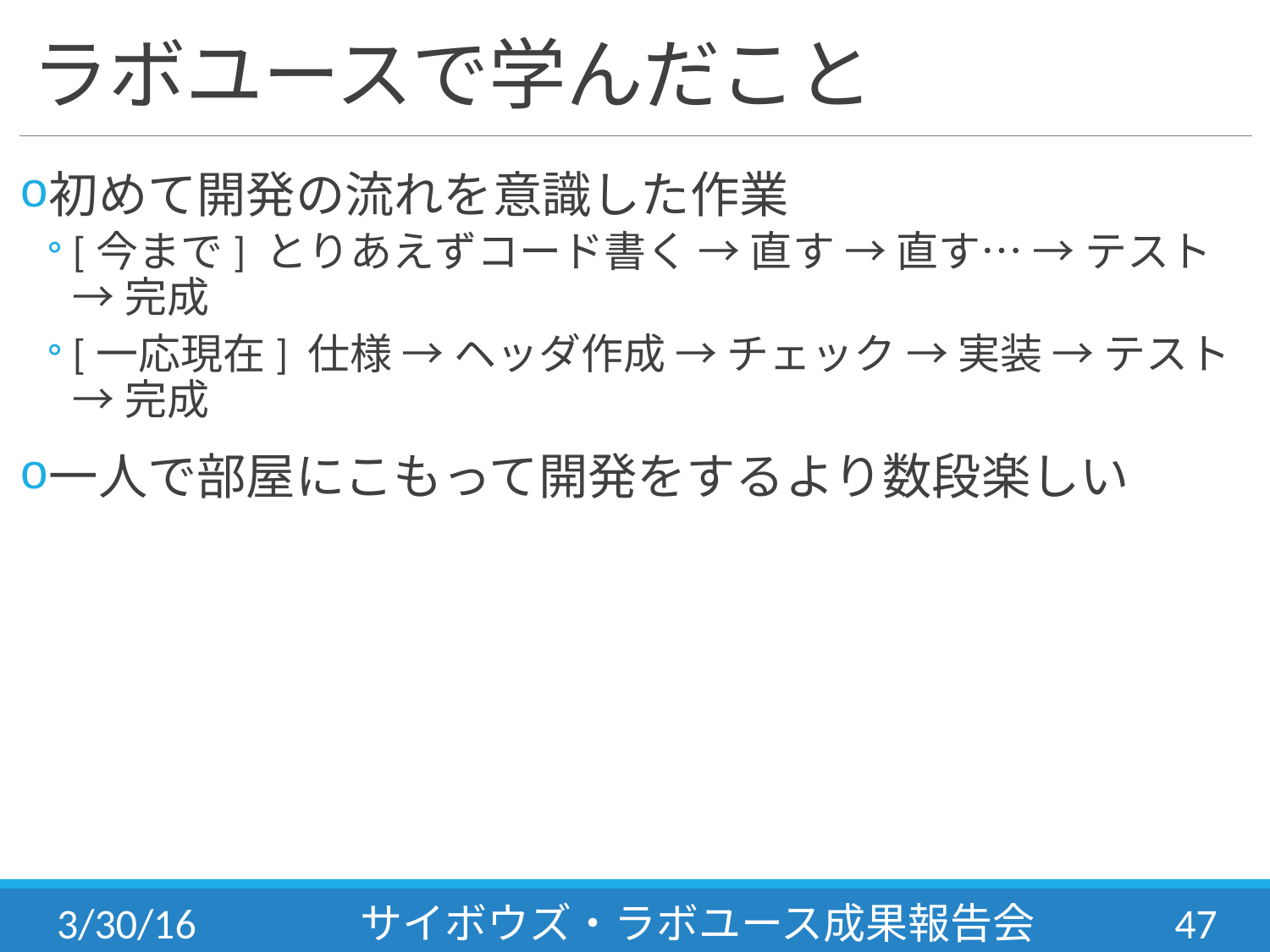

# ラボユースで学んだこと
初めて開発の流れを意識した作業
[今まで] とりあえずコード書く → 直す → 直す… → テスト → 完成
[一応現在] 仕様 → ヘッダ作成 → チェック → 実装 → テスト → 完成
一人で部屋にこもって開発をするより数段楽しい

3/30/16
サイボウズ・ラボユース成果報告会
47